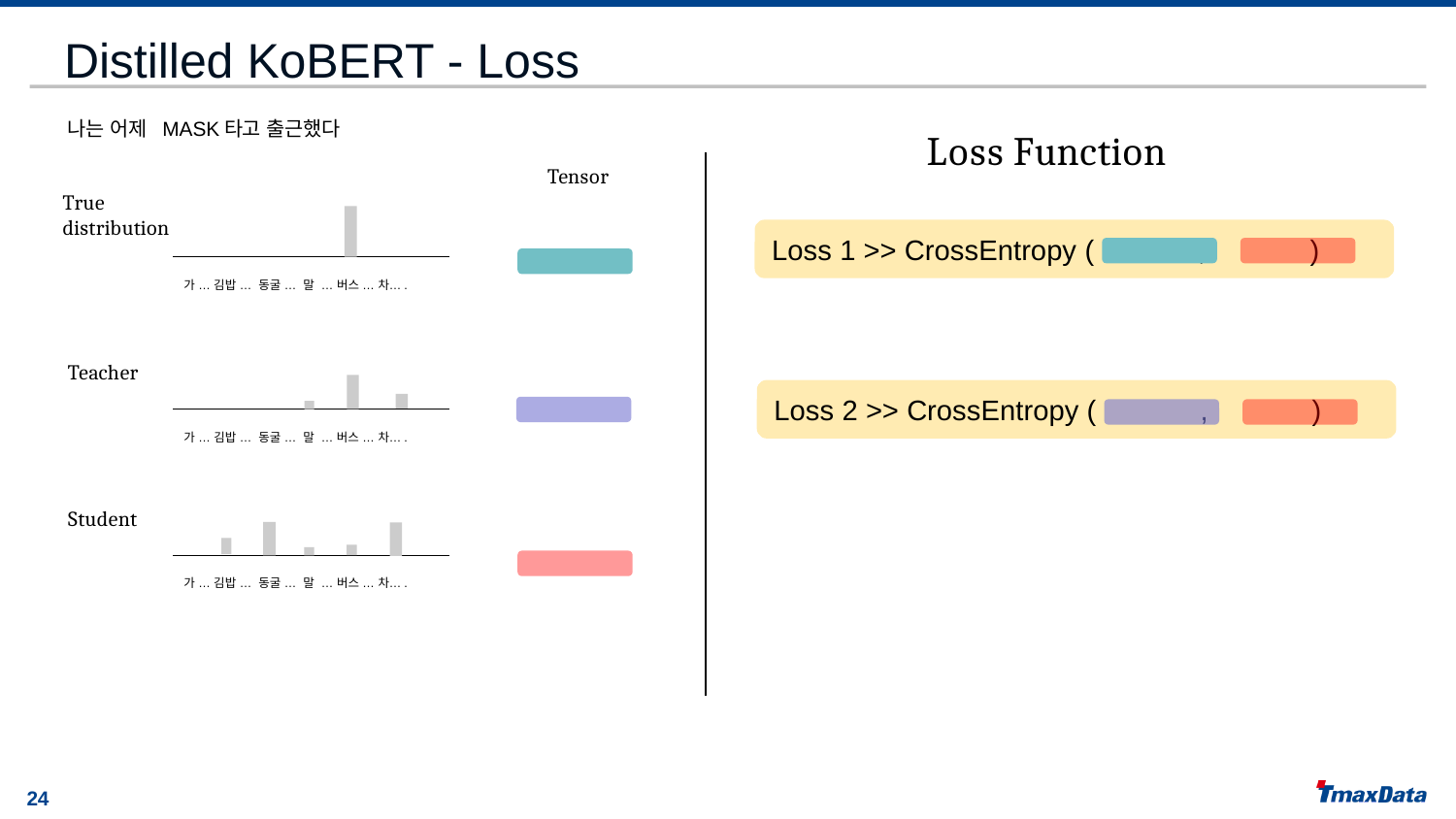

# Distilled KoBERT - Loss
나는 어제  MASK타고 출근했다
Loss Function
Tensor
True distribution

Loss 1 >> CrossEntropy (             ,             )

가 … 김밥 …  동굴 …  말  … 버스 … 차….
Teacher

Loss 2 >> CrossEntropy (             ,             )

가 … 김밥 …  동굴 …  말  … 버스 … 차….
Student

가 … 김밥 …  동굴 …  말  … 버스 … 차….